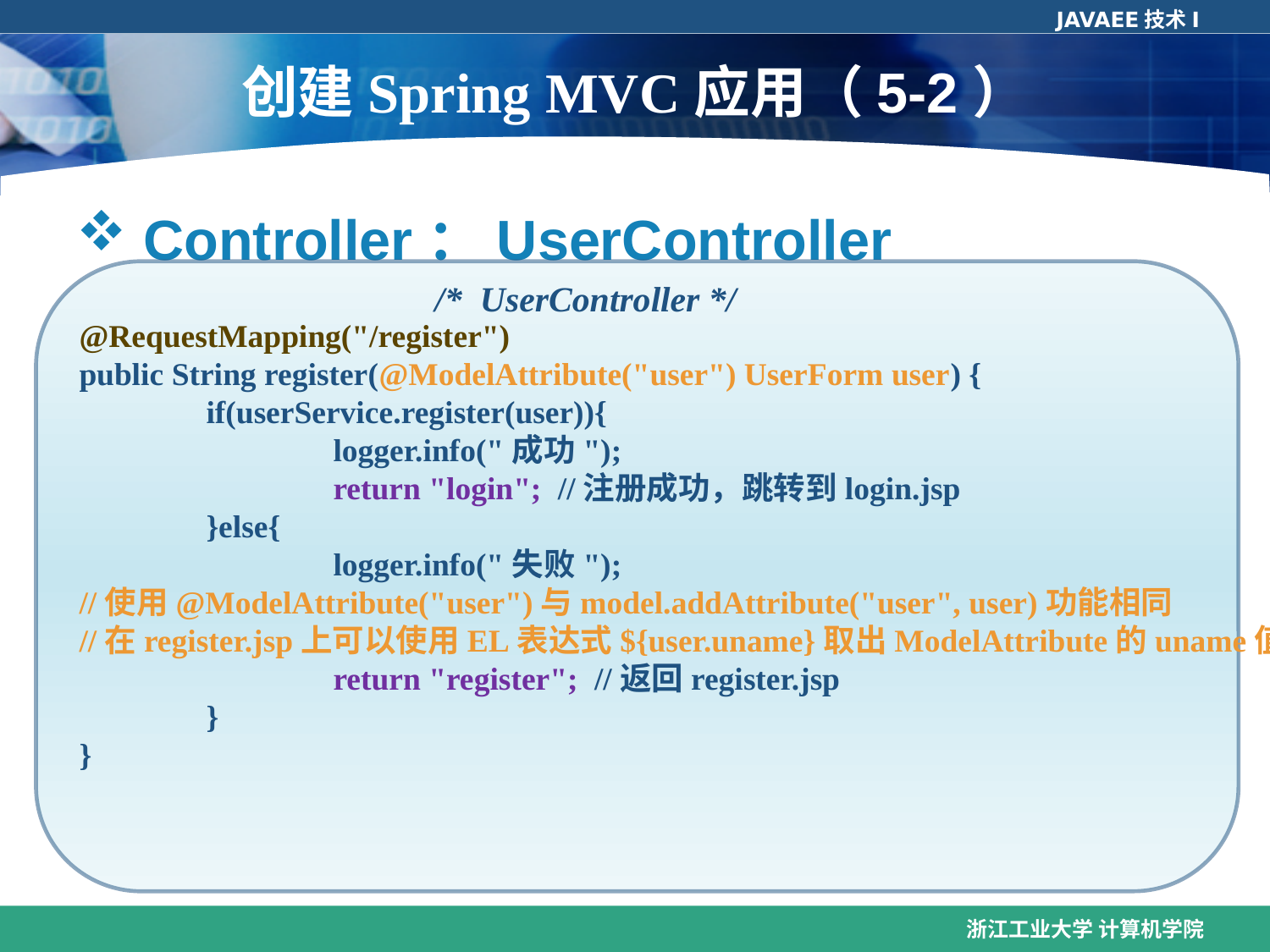

# 创建Spring MVC应用（5-2）
 Controller：UserController

                                        /*  UserController */
@RequestMapping("/register")
public String register(@ModelAttribute("user") UserForm user) {
	if(userService.register(user)){
		logger.info("成功");
		return "login";  //注册成功，跳转到login.jsp
	}else{
		logger.info("失败");
//使用@ModelAttribute("user")与model.addAttribute("user", user)功能相同
//在register.jsp上可以使用EL表达式${user.uname}取出ModelAttribute的uname值
		return "register";  //返回register.jsp
	}
}